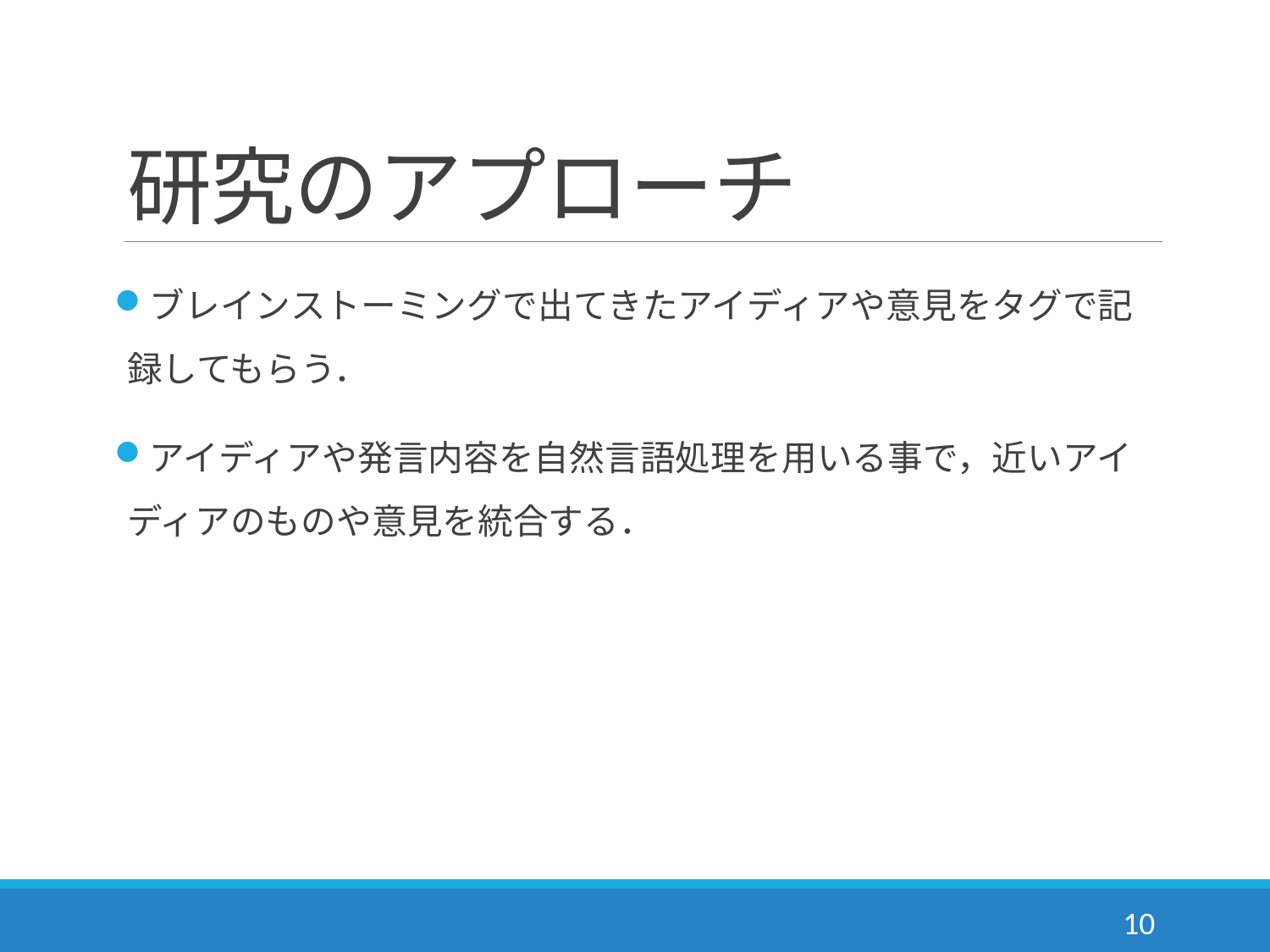

# 研究のアプローチ
ブレインストーミングで出てきたアイディアや意見をタグで記録してもらう．
アイディアや発言内容を自然言語処理を用いる事で，近いアイディアのものや意見を統合する．

10